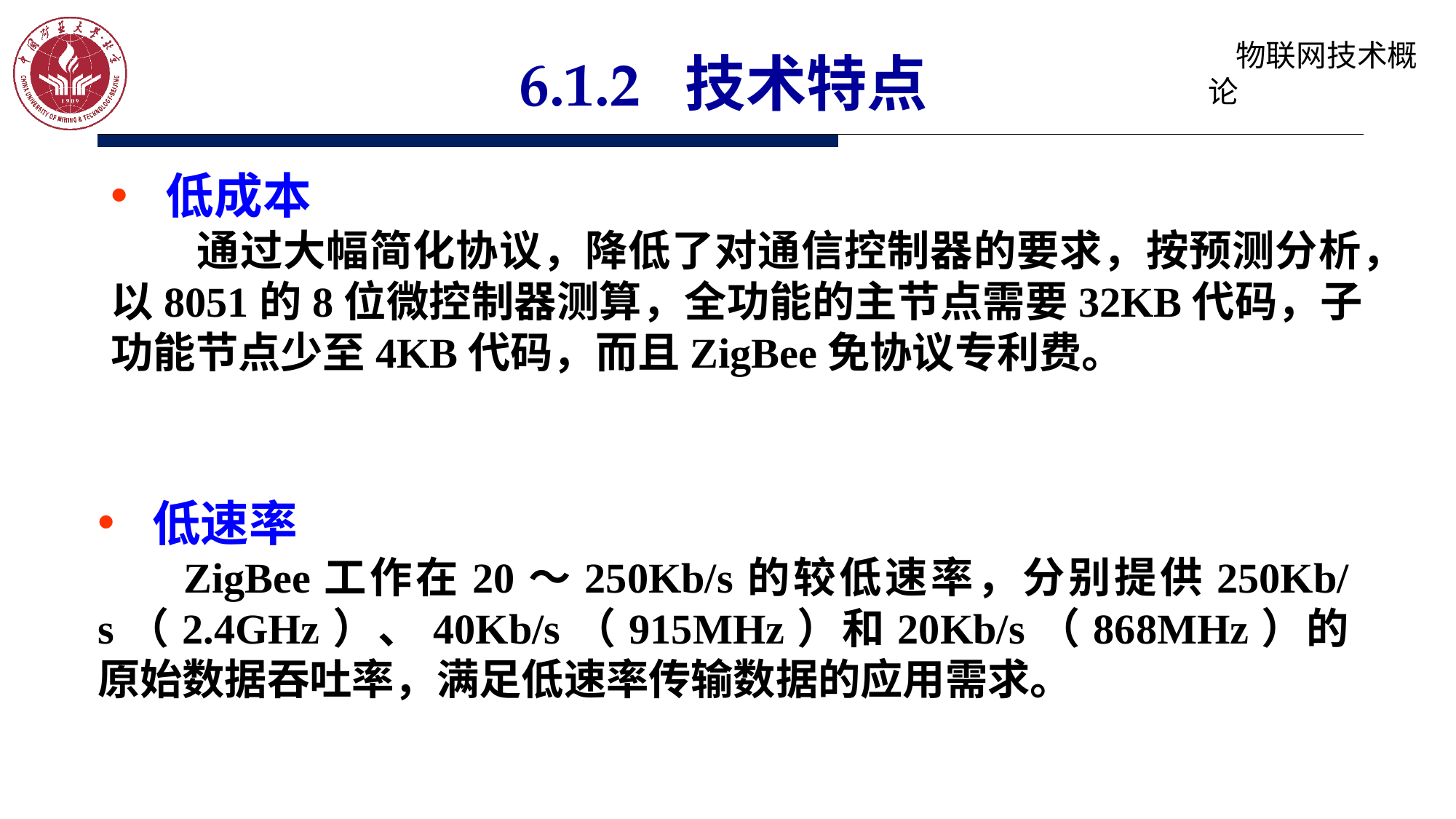

# 6.1.2  技术特点
低成本
通过大幅简化协议，降低了对通信控制器的要求，按预测分析，以8051的8位微控制器测算，全功能的主节点需要32KB代码，子功能节点少至4KB代码，而且ZigBee免协议专利费。

低速率
ZigBee工作在20～250Kb/s的较低速率，分别提供250Kb/s（2.4GHz）、40Kb/s（915MHz）和20Kb/s（868MHz）的原始数据吞吐率，满足低速率传输数据的应用需求。